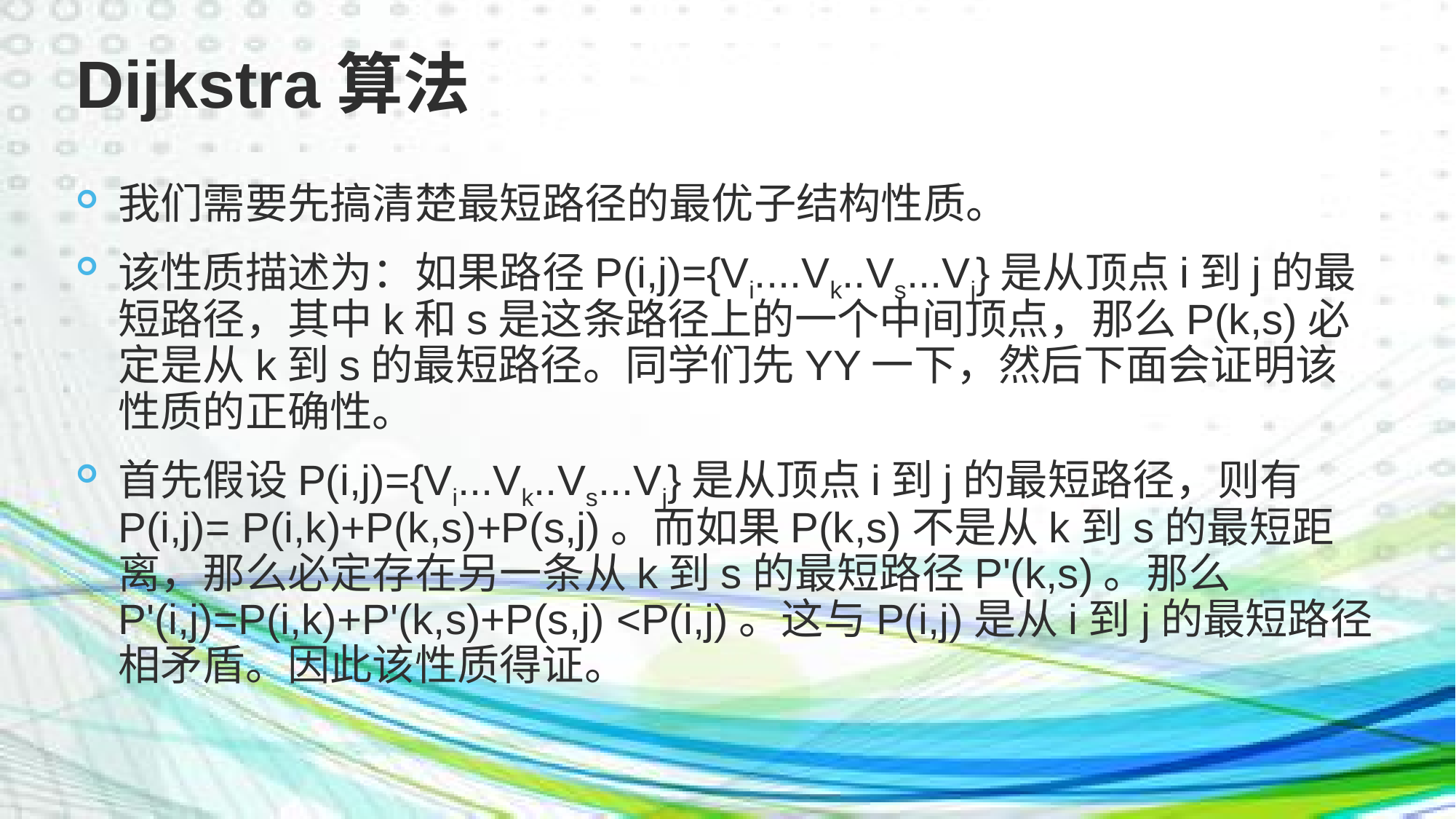

# Dijkstra算法
我们需要先搞清楚最短路径的最优子结构性质。
该性质描述为：如果路径P(i,j)={Vi....Vk..Vs...Vj}是从顶点i到j的最短路径，其中k和s是这条路径上的一个中间顶点，那么P(k,s)必定是从k到s的最短路径。同学们先YY一下，然后下面会证明该性质的正确性。
首先假设P(i,j)={Vi...Vk..Vs...Vj}是从顶点i到j的最短路径，则有P(i,j)= P(i,k)+P(k,s)+P(s,j)。而如果P(k,s)不是从k到s的最短距离，那么必定存在另一条从k到s的最短路径P'(k,s)。那么P'(i,j)=P(i,k)+P'(k,s)+P(s,j) <P(i,j)。这与P(i,j)是从i到j的最短路径相矛盾。因此该性质得证。